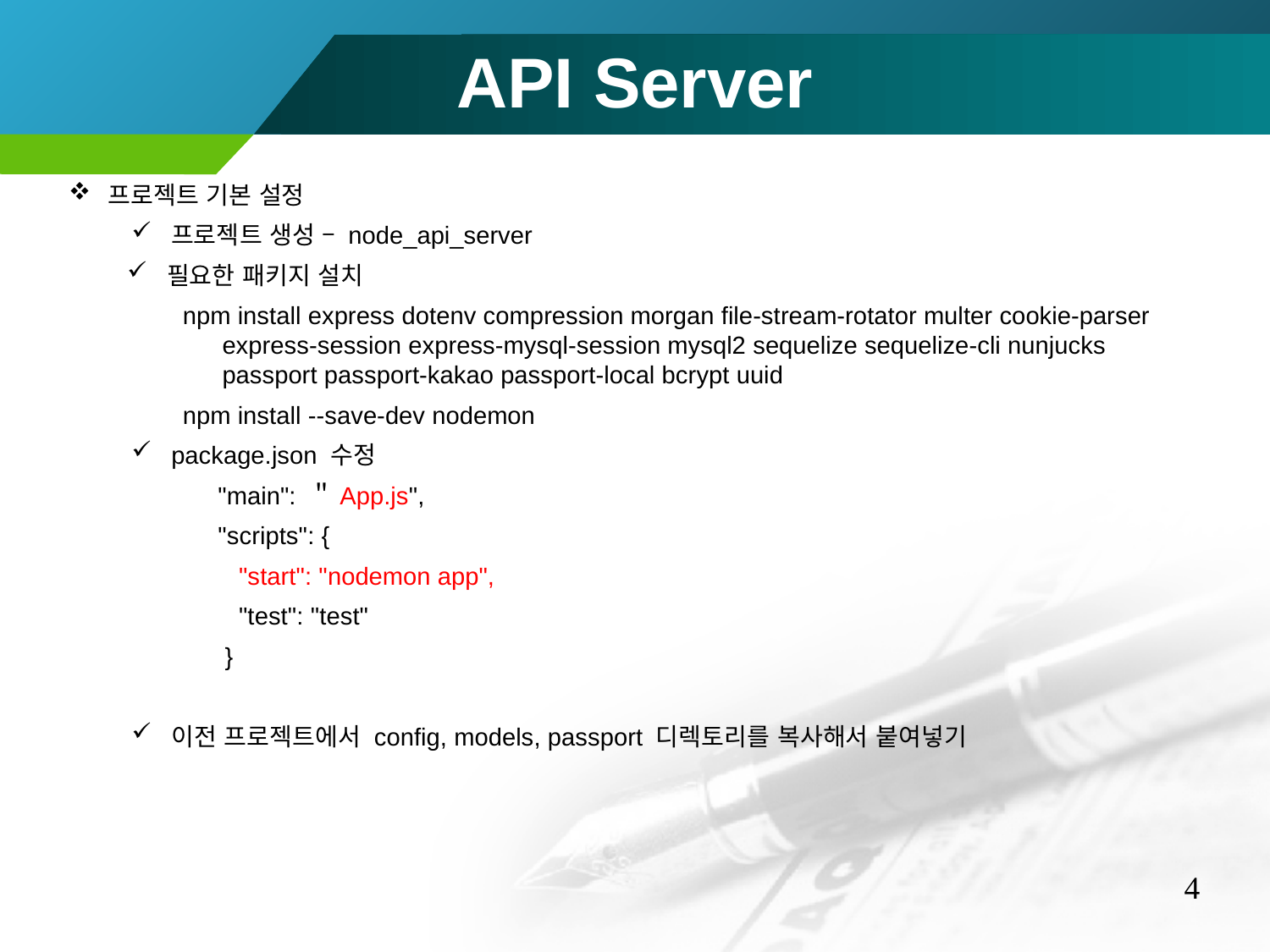

API Server
프로젝트 기본 설정
프로젝트 생성 – node_api_server
필요한 패키지 설치
npm install express dotenv compression morgan file-stream-rotator multer cookie-parser express-session express-mysql-session mysql2 sequelize sequelize-cli nunjucks passport passport-kakao passport-local bcrypt uuid
npm install --save-dev nodemon
package.json 수정
 "main": ＂App.js",
 "scripts": {
    "start": "nodemon app",
    "test": "test"
  }

이전 프로젝트에서 config, models, passport 디렉토리를 복사해서 붙여넣기

4